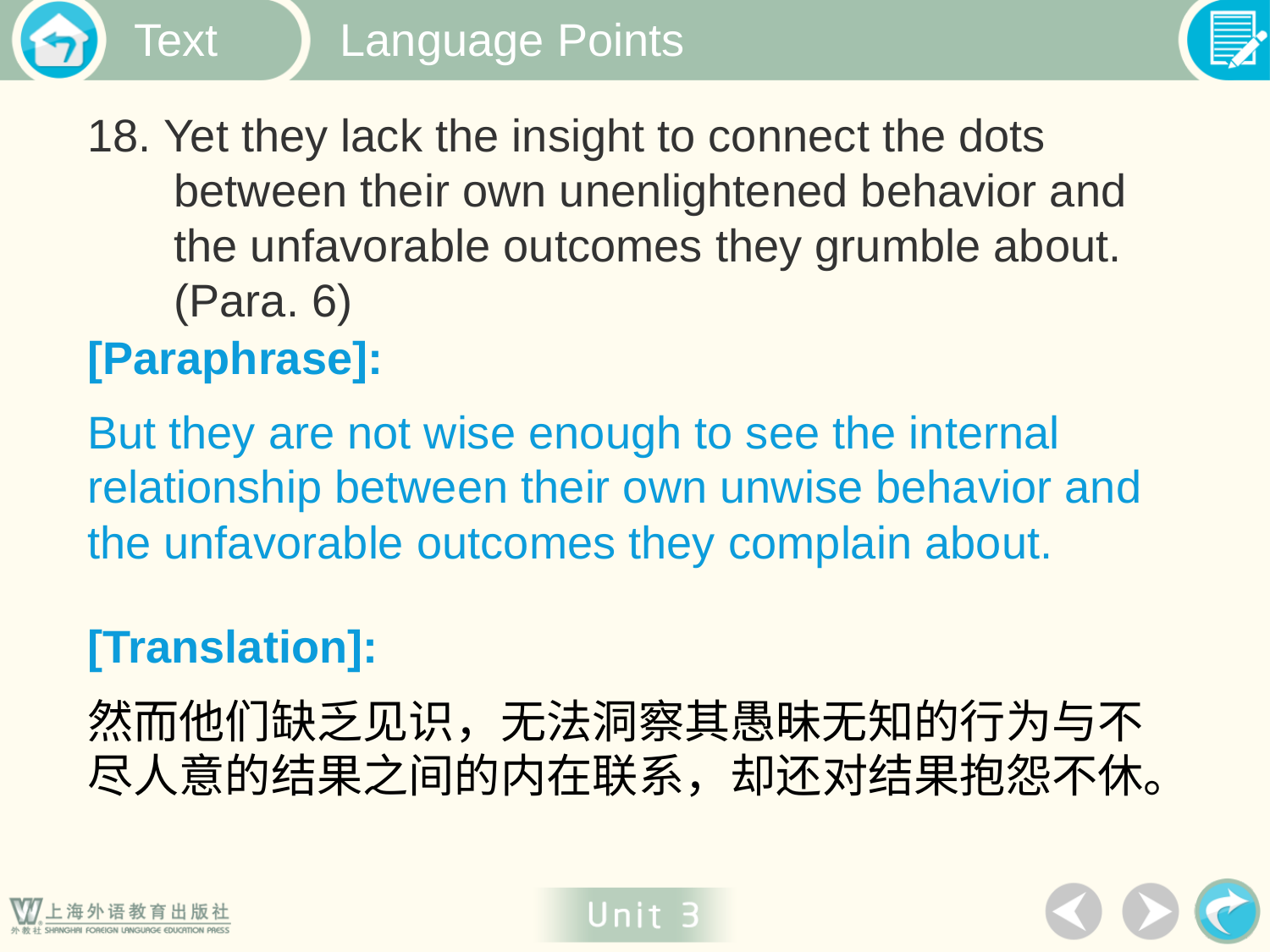

Language Points

18. Yet they lack the insight to connect the dots between their own unenlightened behavior and the unfavorable outcomes they grumble about. (Para. 6)
[Paraphrase]:
But they are not wise enough to see the internal relationship between their own unwise behavior and the unfavorable outcomes they complain about.
[Translation]:
然而他们缺乏见识，无法洞察其愚昧无知的行为与不尽人意的结果之间的内在联系，却还对结果抱怨不休。